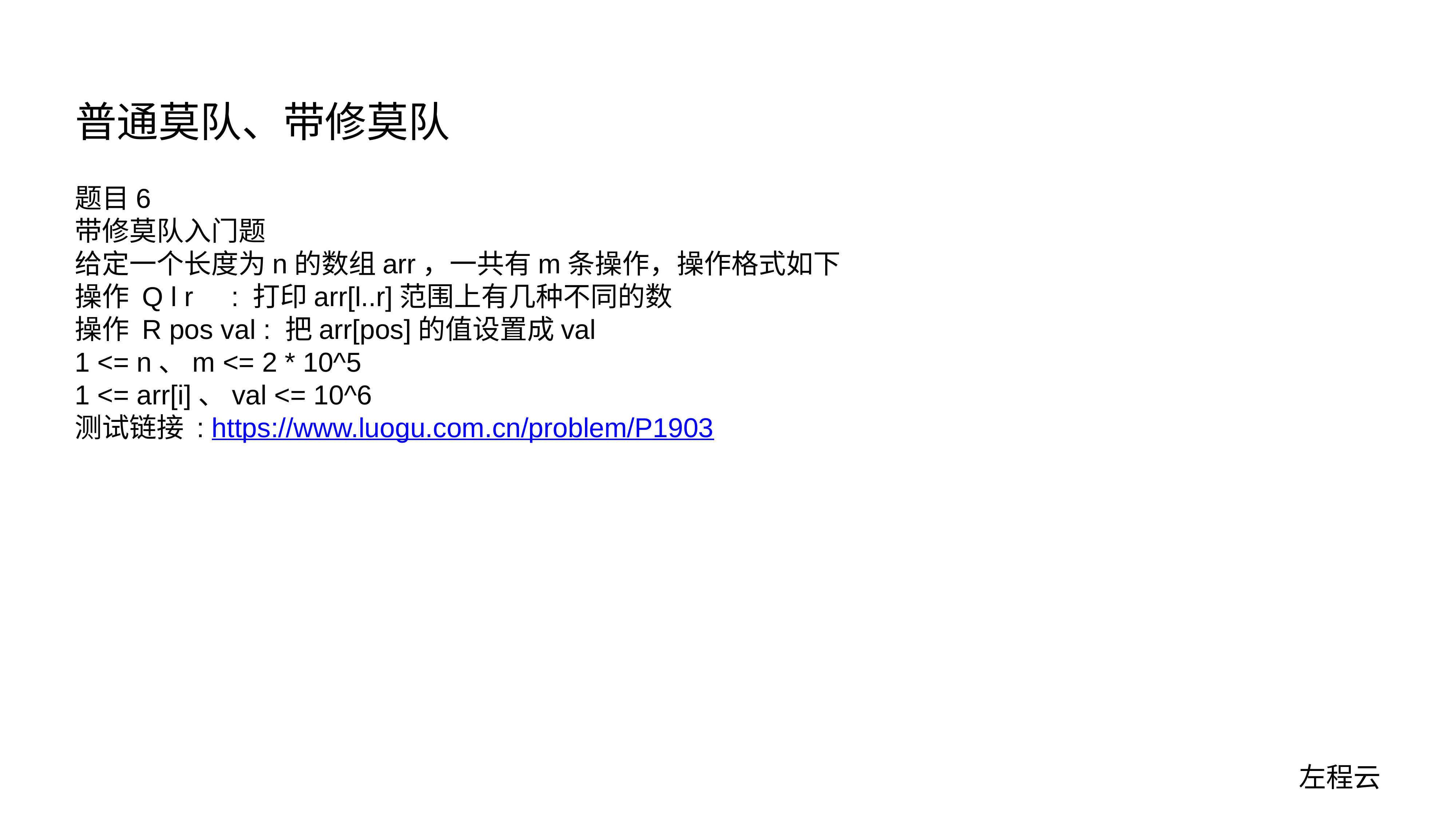

# 普通莫队、带修莫队
题目6
带修莫队入门题
给定一个长度为n的数组arr，一共有m条操作，操作格式如下
操作 Q l r     : 打印arr[l..r]范围上有几种不同的数
操作 R pos val : 把arr[pos]的值设置成val
1 <= n、m <= 2 * 10^5
1 <= arr[i]、val <= 10^6
测试链接 : https://www.luogu.com.cn/problem/P1903
左程云